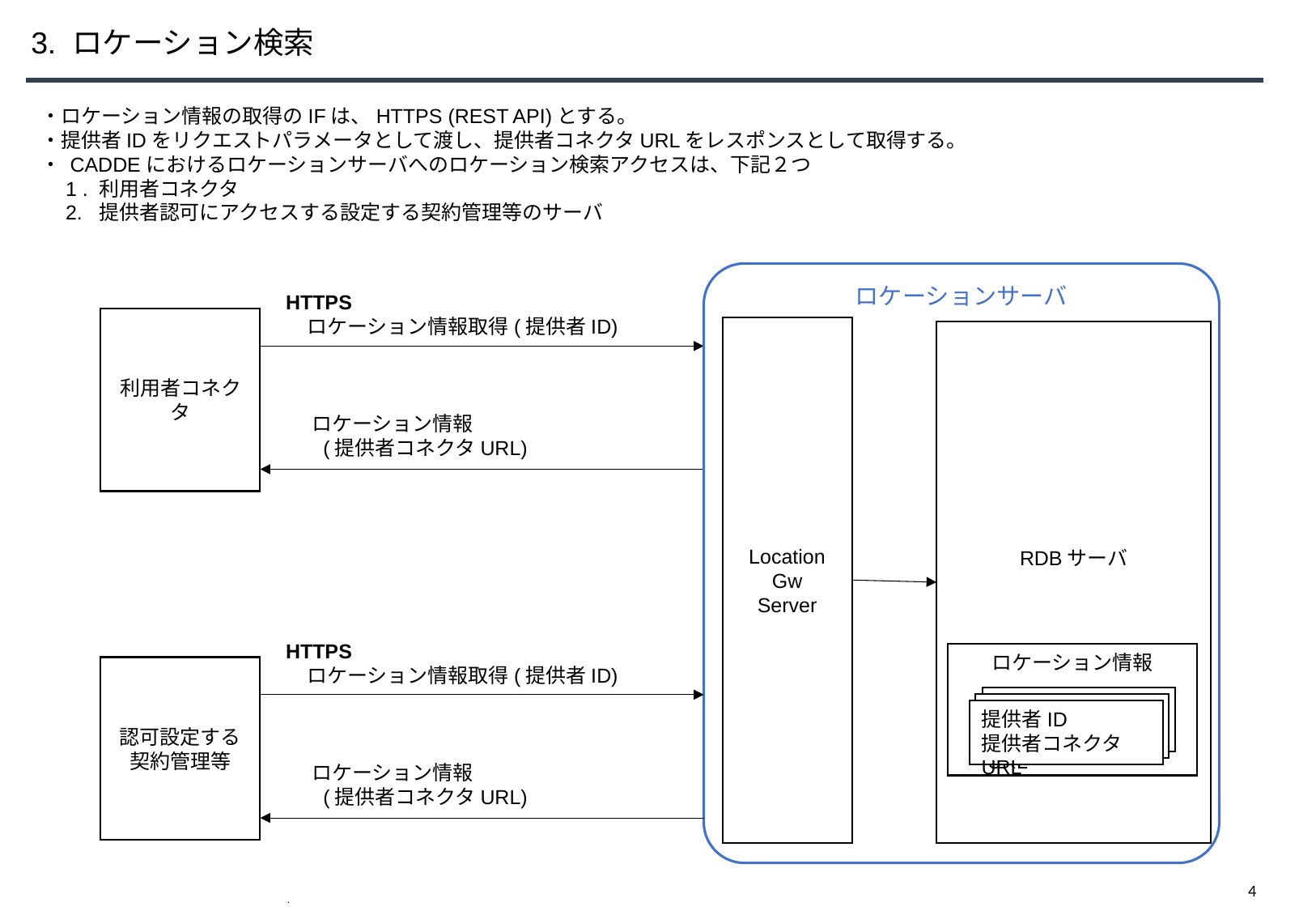

# 3. ロケーション検索
・ロケーション情報の取得のIFは、HTTPS (REST API)とする。
・提供者IDをリクエストパラメータとして渡し、提供者コネクタURLをレスポンスとして取得する。
・ CADDEにおけるロケーションサーバへのロケーション検索アクセスは、下記２つ
　1 . 利用者コネクタ
　2.  提供者認可にアクセスする設定する契約管理等のサーバ
ロケーションサーバ
 HTTPS
     ロケーション情報取得(提供者ID)
利用者コネクタ
Location
Gw
Server
RDBサーバ

ロケーション情報
  (提供者コネクタURL)

 HTTPS
     ロケーション情報取得(提供者ID)
ロケーション情報
提供者ID
提供者コネクタURL
提供者ID
提供者コネクタURL
提供者ID
提供者コネクタURL
認可設定する
契約管理等
ロケーション情報
  (提供者コネクタURL)